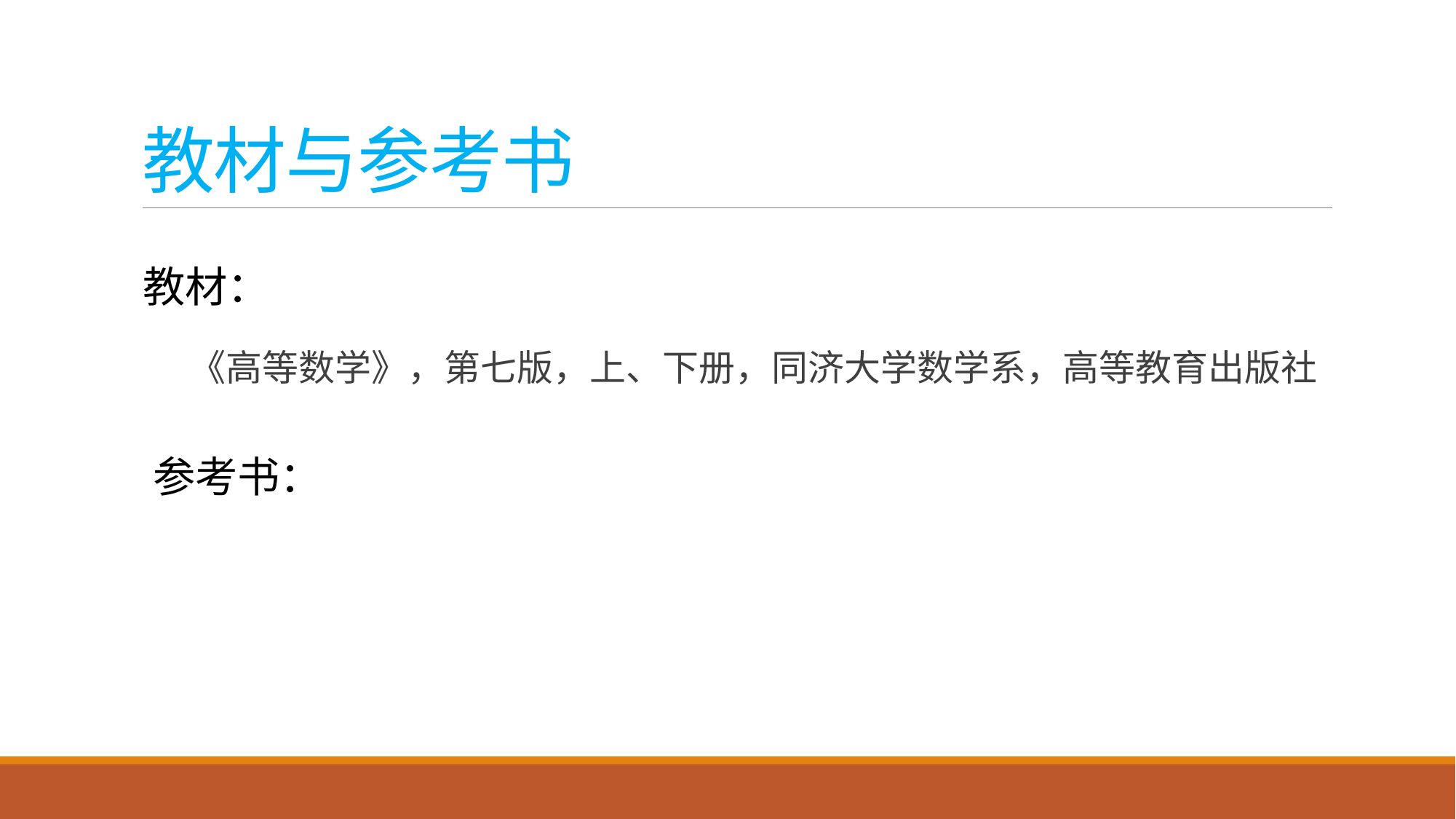

# 教材与参考书
教材：
《高等数学》，第七版，上、下册，同济大学数学系，高等教育出版社
参考书：